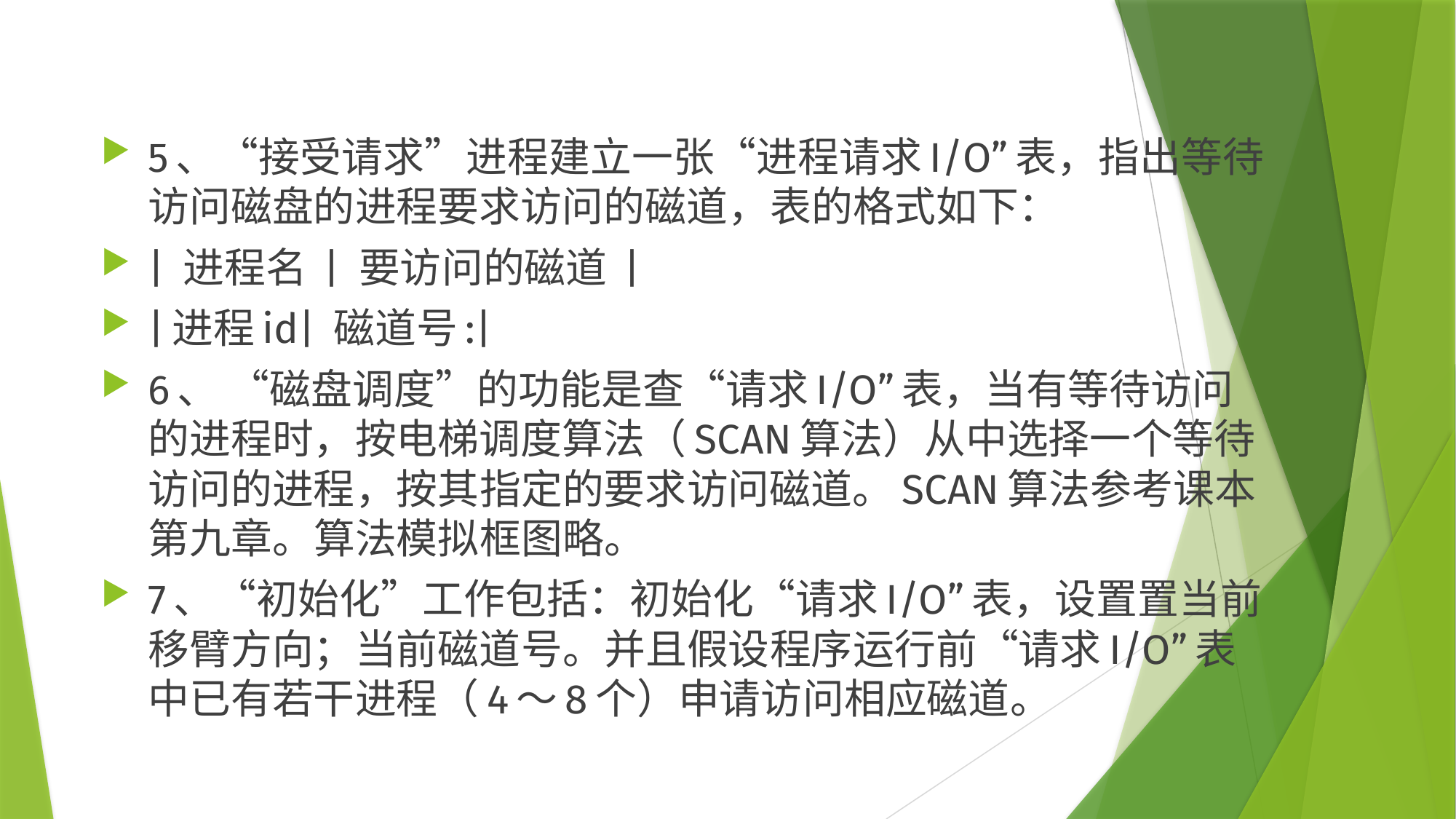

5、“接受请求”进程建立一张“进程请求I/O”表，指出等待访问磁盘的进程要求访问的磁道，表的格式如下：
| 进程名 | 要访问的磁道 |
|进程id| 磁道号:|
6、 “磁盘调度”的功能是查“请求I/O”表，当有等待访问的进程时，按电梯调度算法（SCAN算法）从中选择一个等待访问的进程，按其指定的要求访问磁道。SCAN算法参考课本第九章。算法模拟框图略。
7、“初始化”工作包括：初始化“请求I/O”表，设置置当前移臂方向；当前磁道号。并且假设程序运行前“请求I/O”表中已有若干进程（4～8个）申请访问相应磁道。